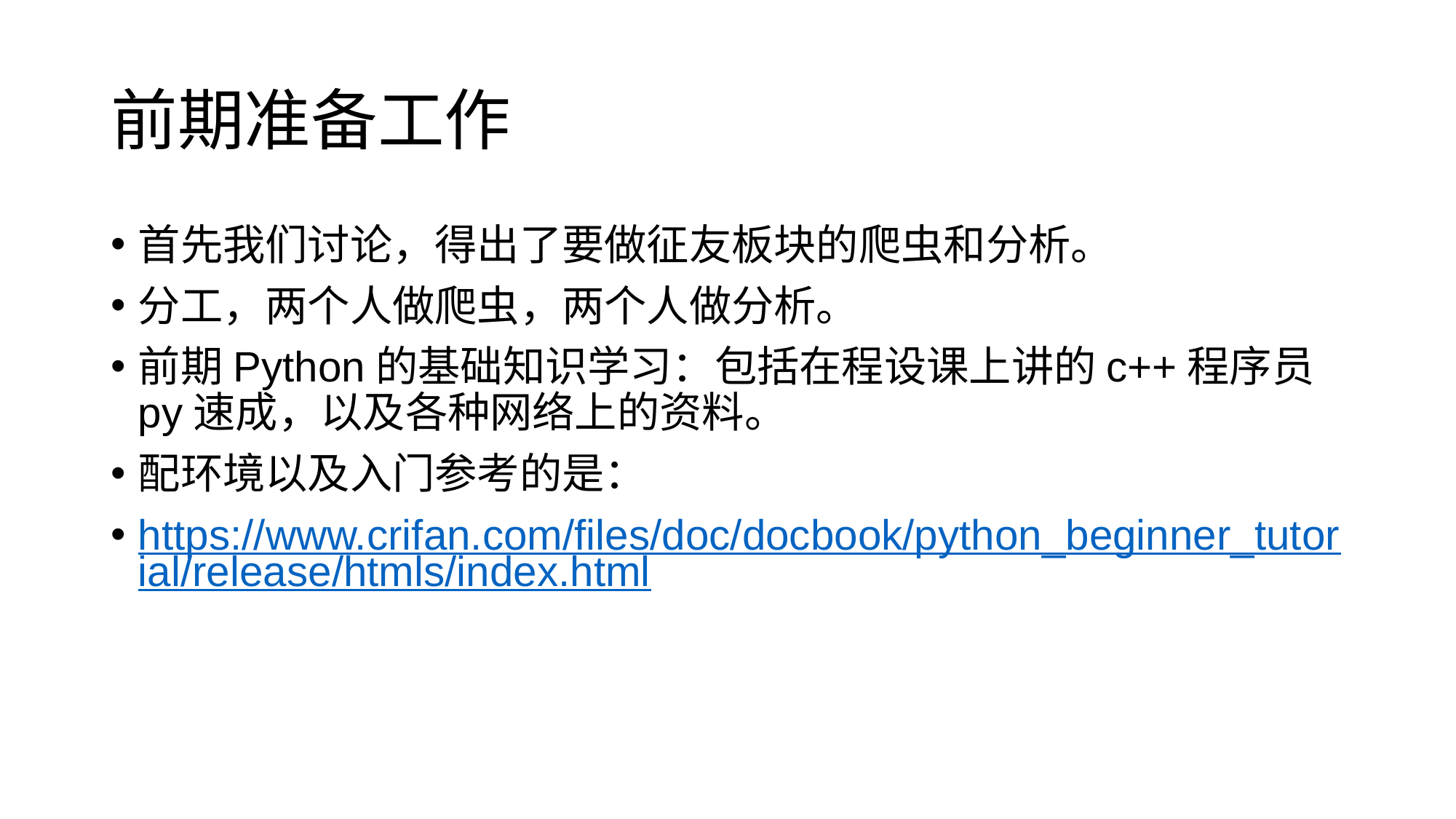

# 前期准备工作
首先我们讨论，得出了要做征友板块的爬虫和分析。
分工，两个人做爬虫，两个人做分析。
前期Python的基础知识学习：包括在程设课上讲的c++程序员py速成，以及各种网络上的资料。
配环境以及入门参考的是：
https://www.crifan.com/files/doc/docbook/python_beginner_tutorial/release/htmls/index.html